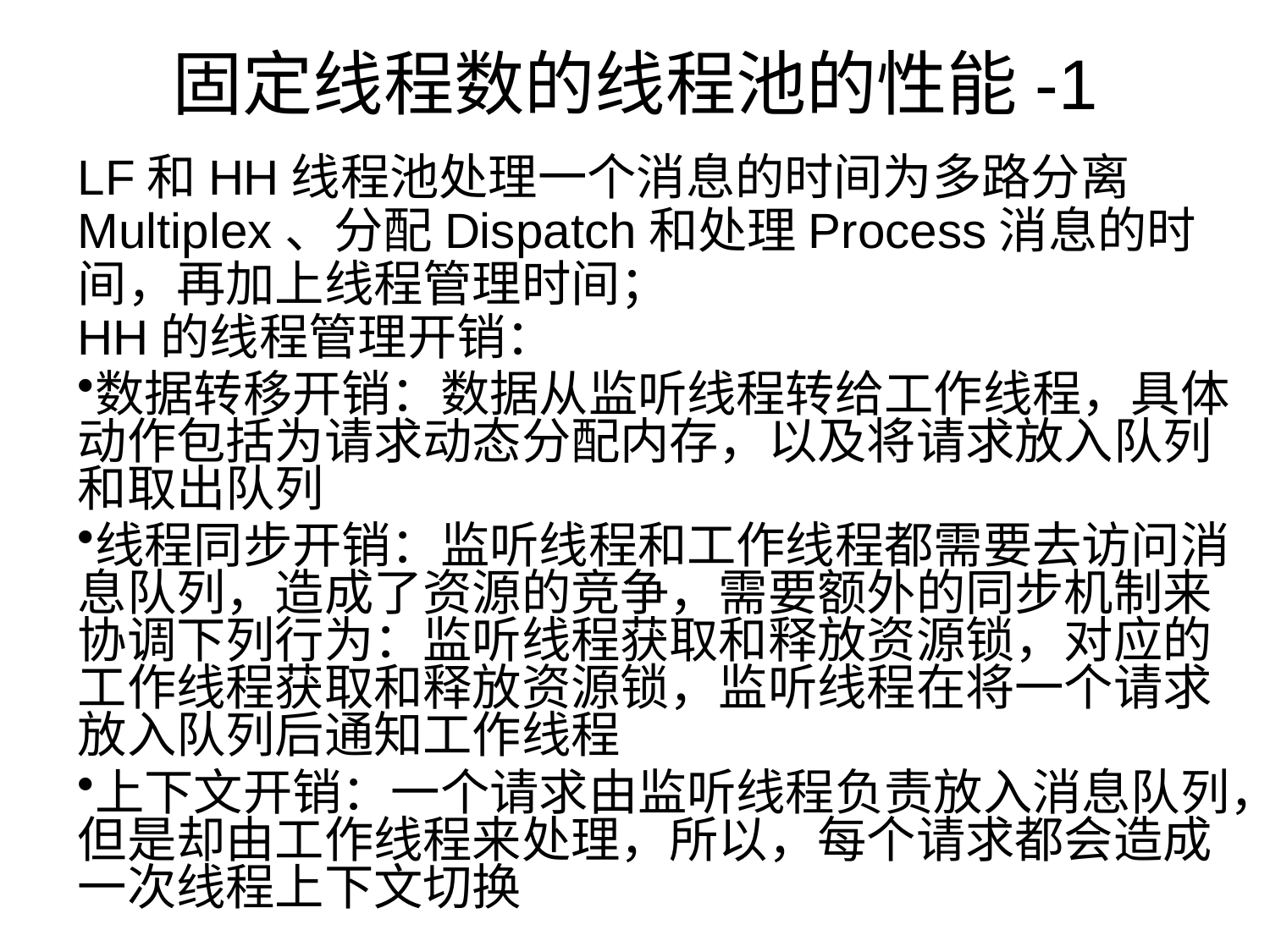

# 固定线程数的线程池的性能-1
LF和HH线程池处理一个消息的时间为多路分离Multiplex、分配Dispatch和处理Process消息的时间，再加上线程管理时间；
HH的线程管理开销：
数据转移开销：数据从监听线程转给工作线程，具体动作包括为请求动态分配内存，以及将请求放入队列和取出队列
线程同步开销：监听线程和工作线程都需要去访问消息队列，造成了资源的竞争，需要额外的同步机制来协调下列行为：监听线程获取和释放资源锁，对应的工作线程获取和释放资源锁，监听线程在将一个请求放入队列后通知工作线程
上下文开销：一个请求由监听线程负责放入消息队列，但是却由工作线程来处理，所以，每个请求都会造成一次线程上下文切换